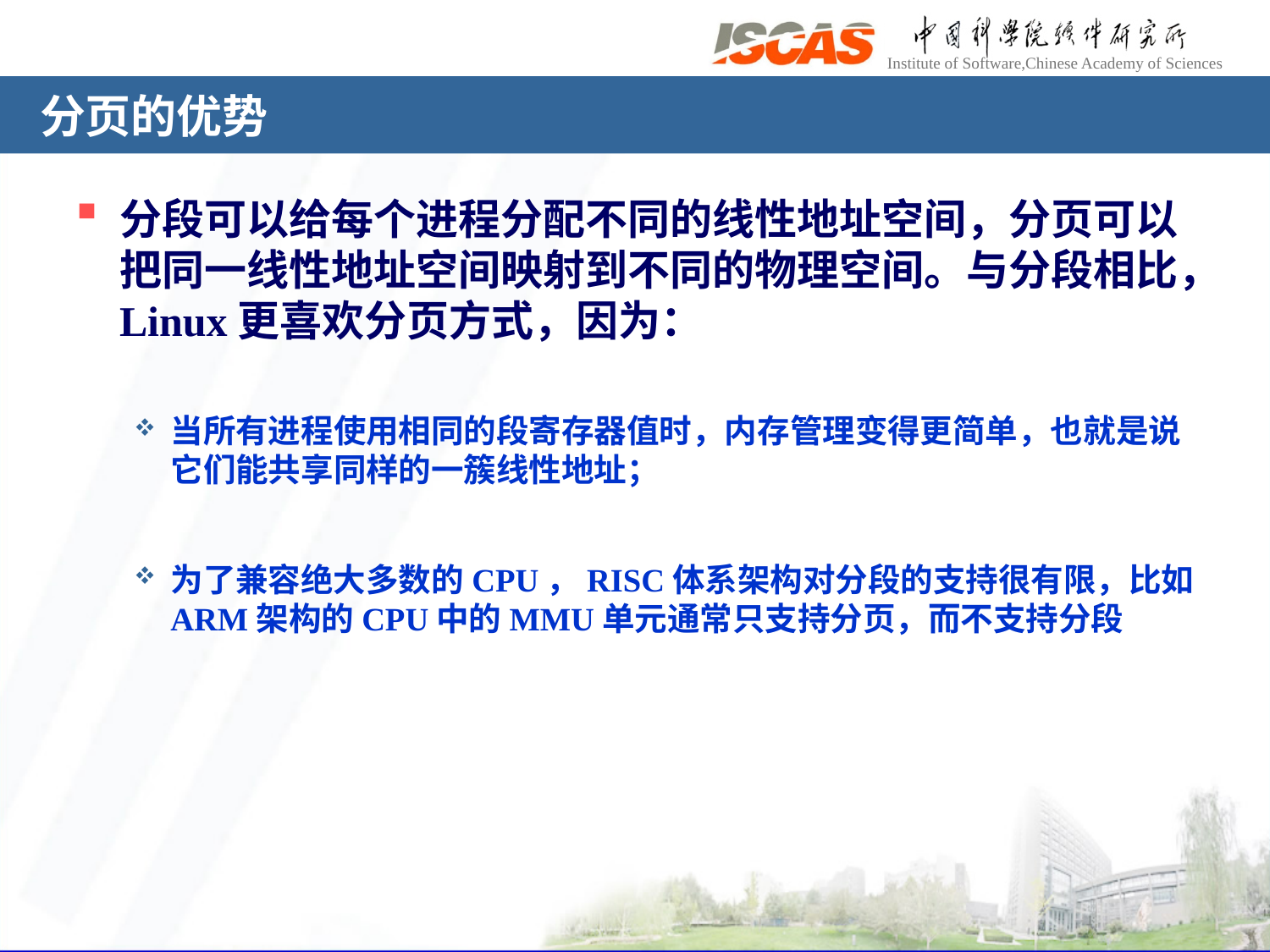

# 分页的优势
分段可以给每个进程分配不同的线性地址空间，分页可以把同一线性地址空间映射到不同的物理空间。与分段相比，Linux更喜欢分页方式，因为：

当所有进程使用相同的段寄存器值时，内存管理变得更简单，也就是说它们能共享同样的一簇线性地址；

为了兼容绝大多数的CPU，RISC体系架构对分段的支持很有限，比如ARM架构的CPU中的MMU单元通常只支持分页，而不支持分段